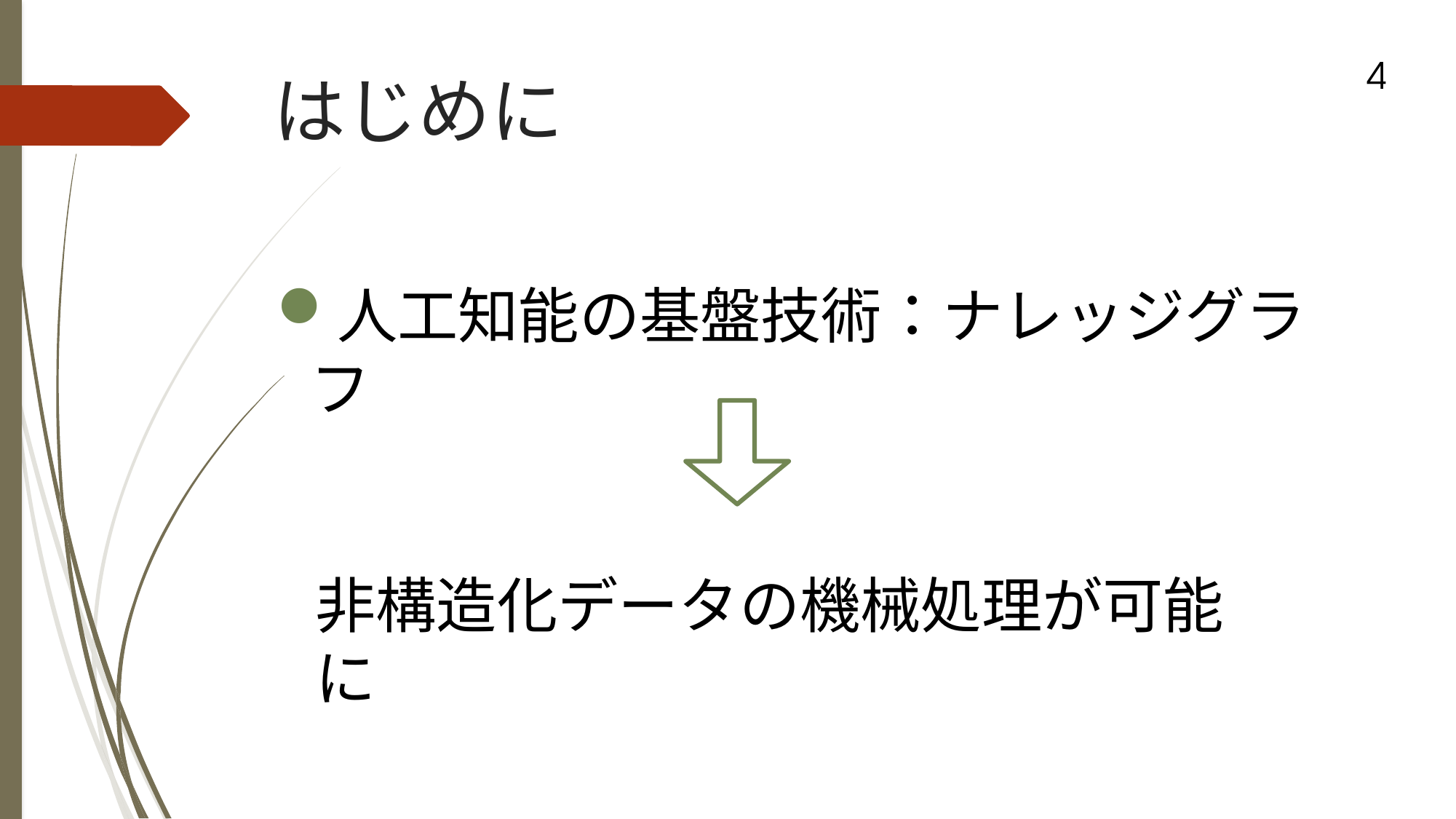

4
# はじめに
人工知能の基盤技術：ナレッジグラフ

非構造化データの機械処理が可能に